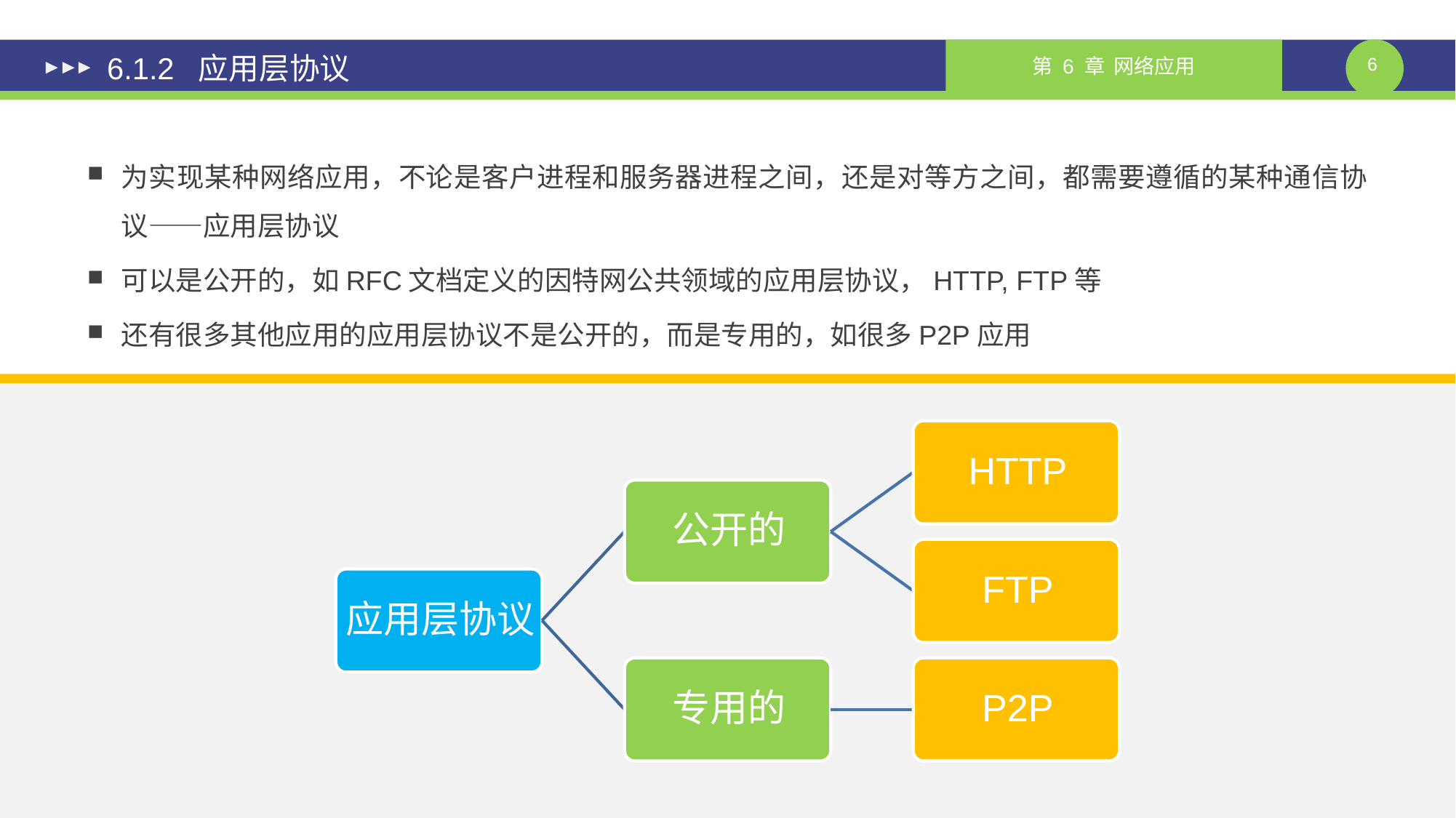

# 6.1.2  应用层协议
为实现某种网络应用，不论是客户进程和服务器进程之间，还是对等方之间，都需要遵循的某种通信协议——应用层协议
可以是公开的，如RFC文档定义的因特网公共领域的应用层协议，HTTP, FTP等
还有很多其他应用的应用层协议不是公开的，而是专用的，如很多P2P应用

应用层协议

公开的

HTTP

FTP

专用的

P2P
课件制作人：谢钧  谢希仁